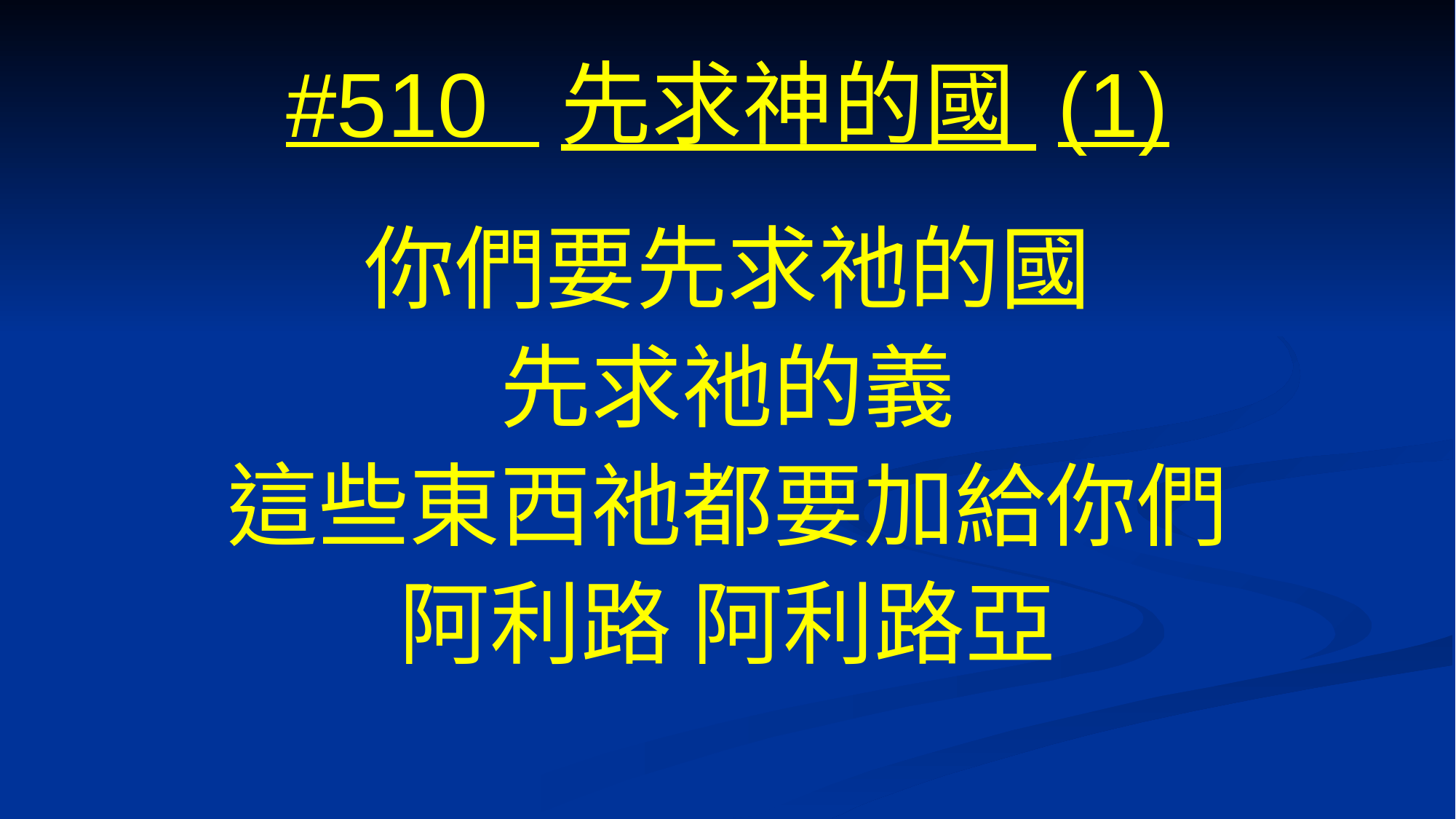

# #510  先求神的國 (1)
你們要先求祂的國
先求祂的義
這些東西祂都要加給你們
阿利路 阿利路亞